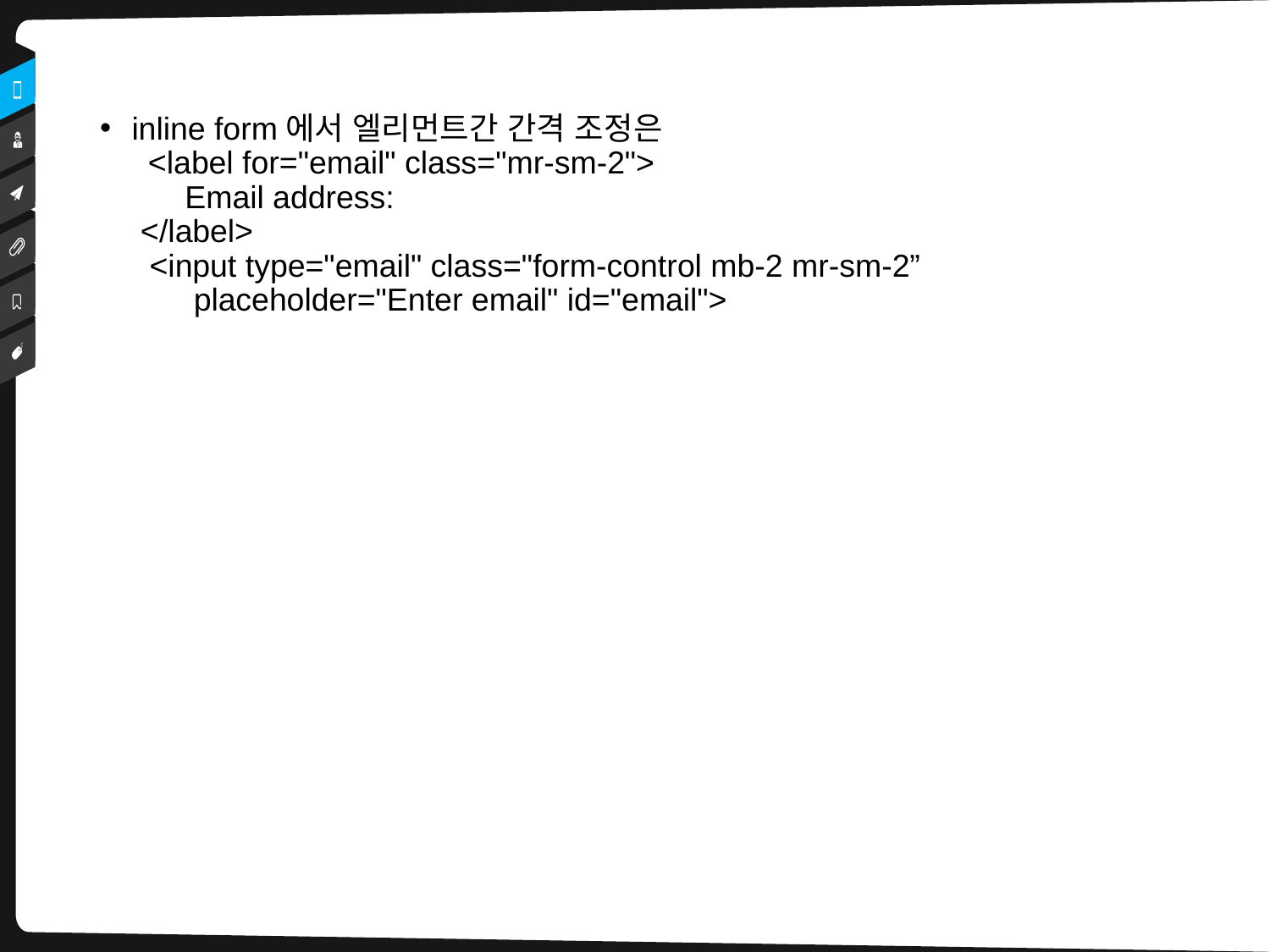

inline form에서 엘리먼트간 간격 조정은
 <label for="email" class="mr-sm-2">
      Email address:
 </label>
  <input type="email" class="form-control mb-2 mr-sm-2”
       placeholder="Enter email" id="email">